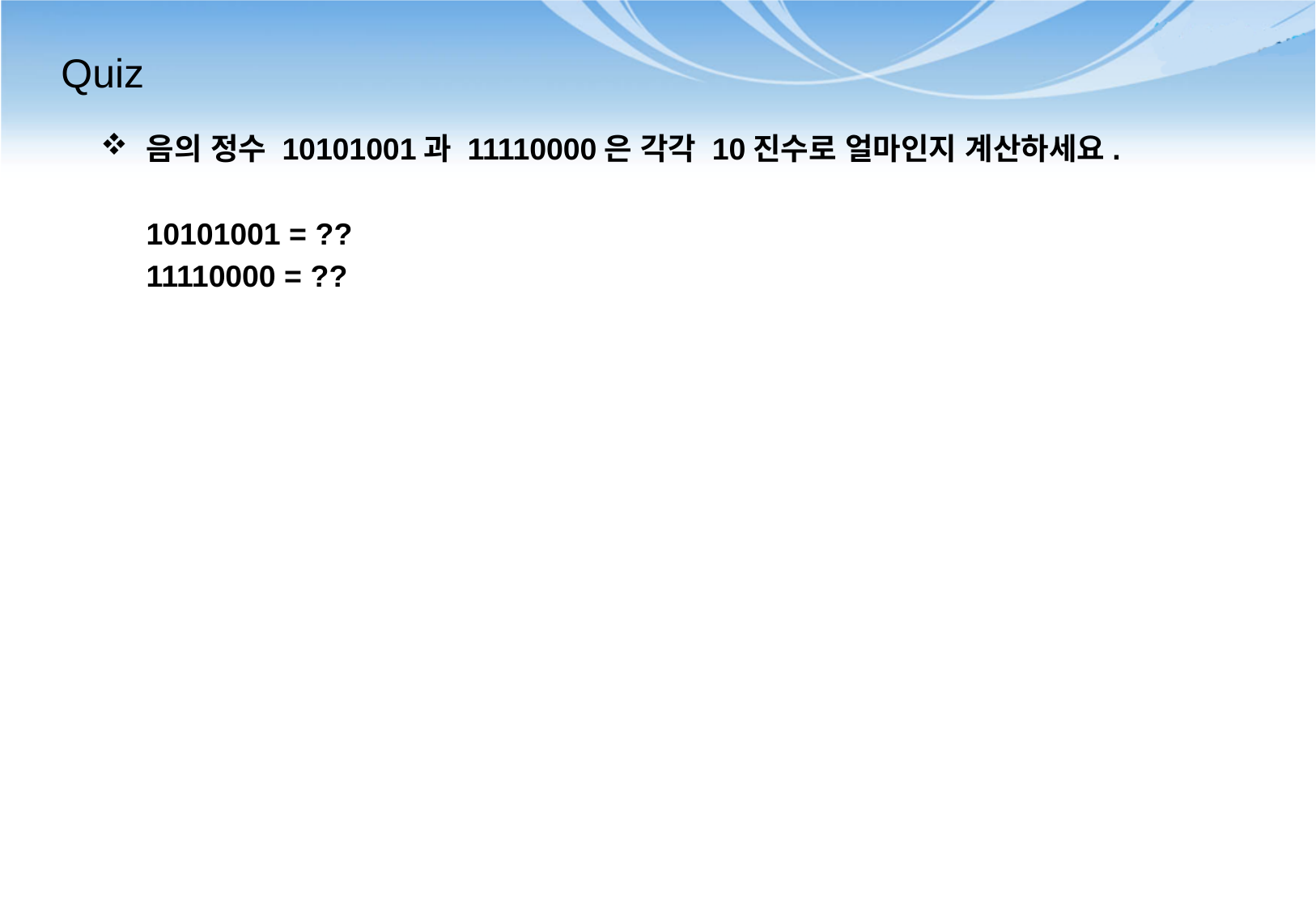

# Quiz
음의 정수 10101001과 11110000은 각각 10진수로 얼마인지 계산하세요.

	10101001 = ??
	11110000 = ??